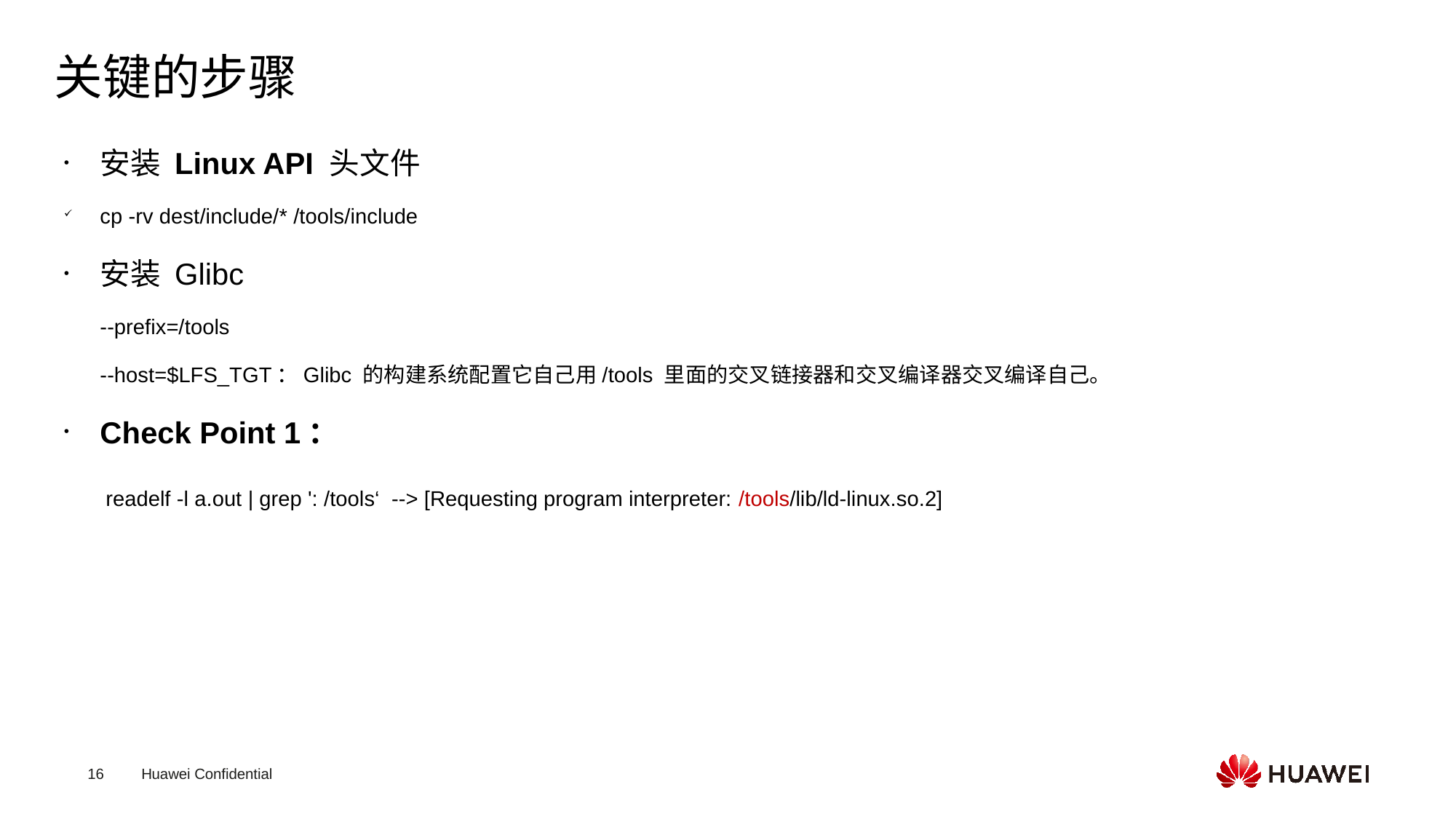

# 关键的步骤
安装 Linux API 头文件
cp -rv dest/include/* /tools/include
安装 Glibc
      --prefix=/tools
      --host=$LFS_TGT：Glibc 的构建系统配置它自己用/tools 里面的交叉链接器和交叉编译器交叉编译自己。
Check Point 1：
     readelf -l a.out | grep ': /tools‘  --> [Requesting program interpreter: /tools/lib/ld-linux.so.2]